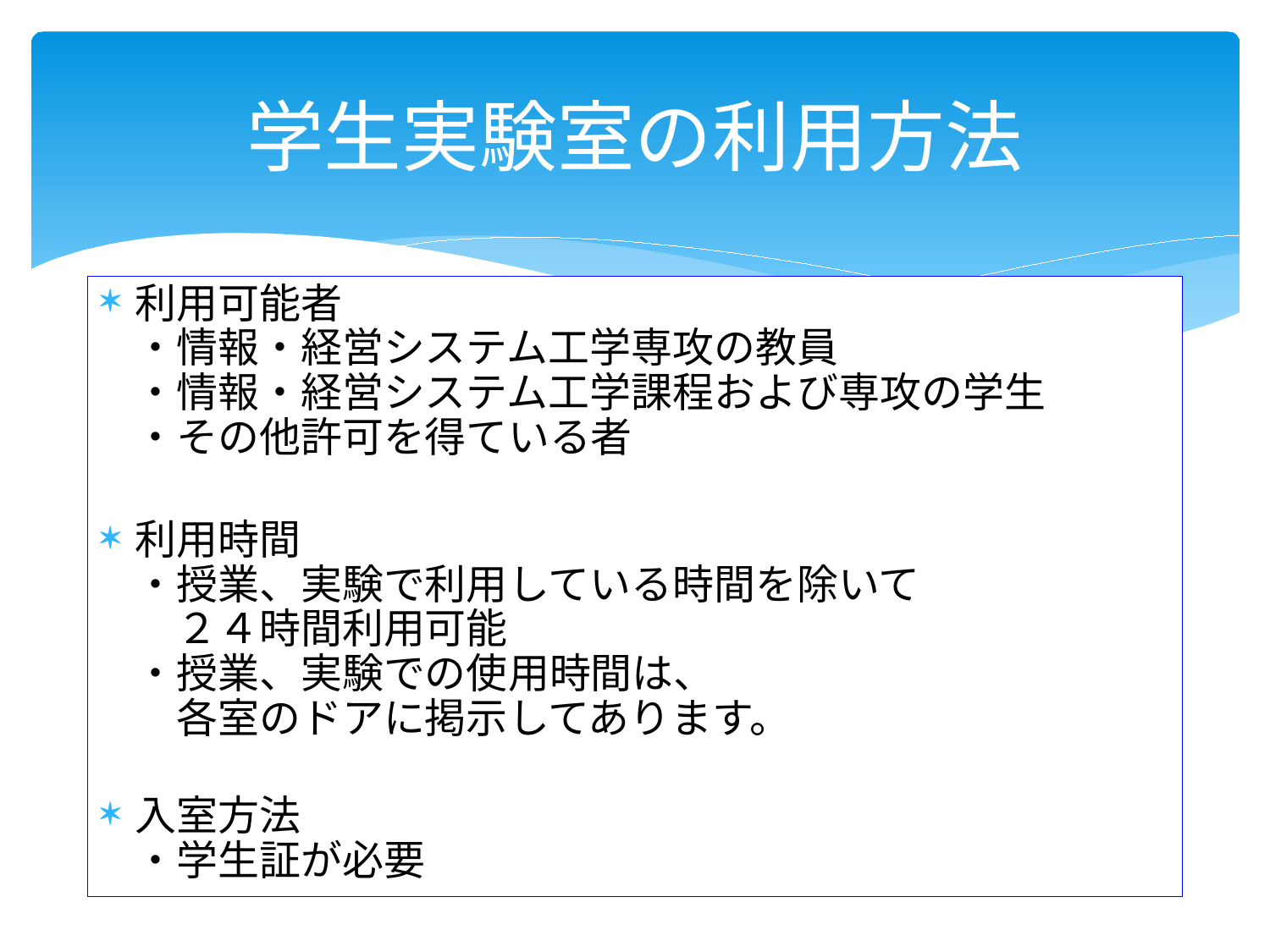

# 学生実験室の利用方法
利用可能者
・情報・経営システム工学専攻の教員
・情報・経営システム工学課程および専攻の学生
・その他許可を得ている者
利用時間
・授業、実験で利用している時間を除いて
　２４時間利用可能
・授業、実験での使用時間は、
　各室のドアに掲示してあります。
入室方法
・学生証が必要